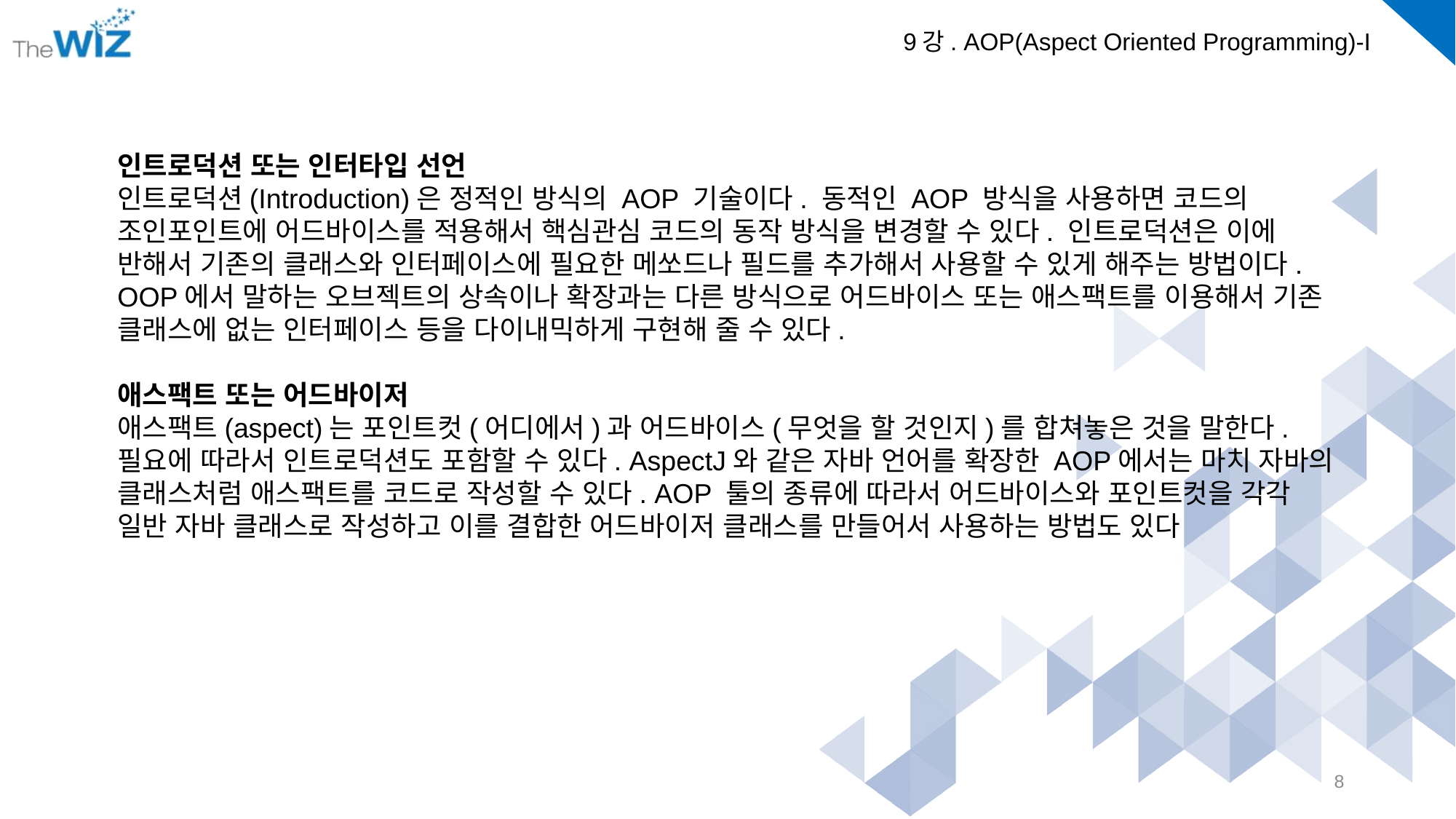

인트로덕션 또는 인터타입 선언
인트로덕션(Introduction)은 정적인 방식의 AOP 기술이다. 동적인 AOP 방식을 사용하면 코드의 조인포인트에 어드바이스를 적용해서 핵심관심 코드의 동작 방식을 변경할 수 있다. 인트로덕션은 이에 반해서 기존의 클래스와 인터페이스에 필요한 메쏘드나 필드를 추가해서 사용할 수 있게 해주는 방법이다. OOP에서 말하는 오브젝트의 상속이나 확장과는 다른 방식으로 어드바이스 또는 애스팩트를 이용해서 기존 클래스에 없는 인터페이스 등을 다이내믹하게 구현해 줄 수 있다.
​
애스팩트 또는 어드바이저
애스팩트(aspect)는 포인트컷(어디에서)과 어드바이스(무엇을 할 것인지)를 합쳐놓은 것을 말한다. 필요에 따라서 인트로덕션도 포함할 수 있다. AspectJ와 같은 자바 언어를 확장한 AOP에서는 마치 자바의 클래스처럼 애스팩트를 코드로 작성할 수 있다. AOP 툴의 종류에 따라서 어드바이스와 포인트컷을 각각 일반 자바 클래스로 작성하고 이를 결합한 어드바이저 클래스를 만들어서 사용하는 방법도 있다
8